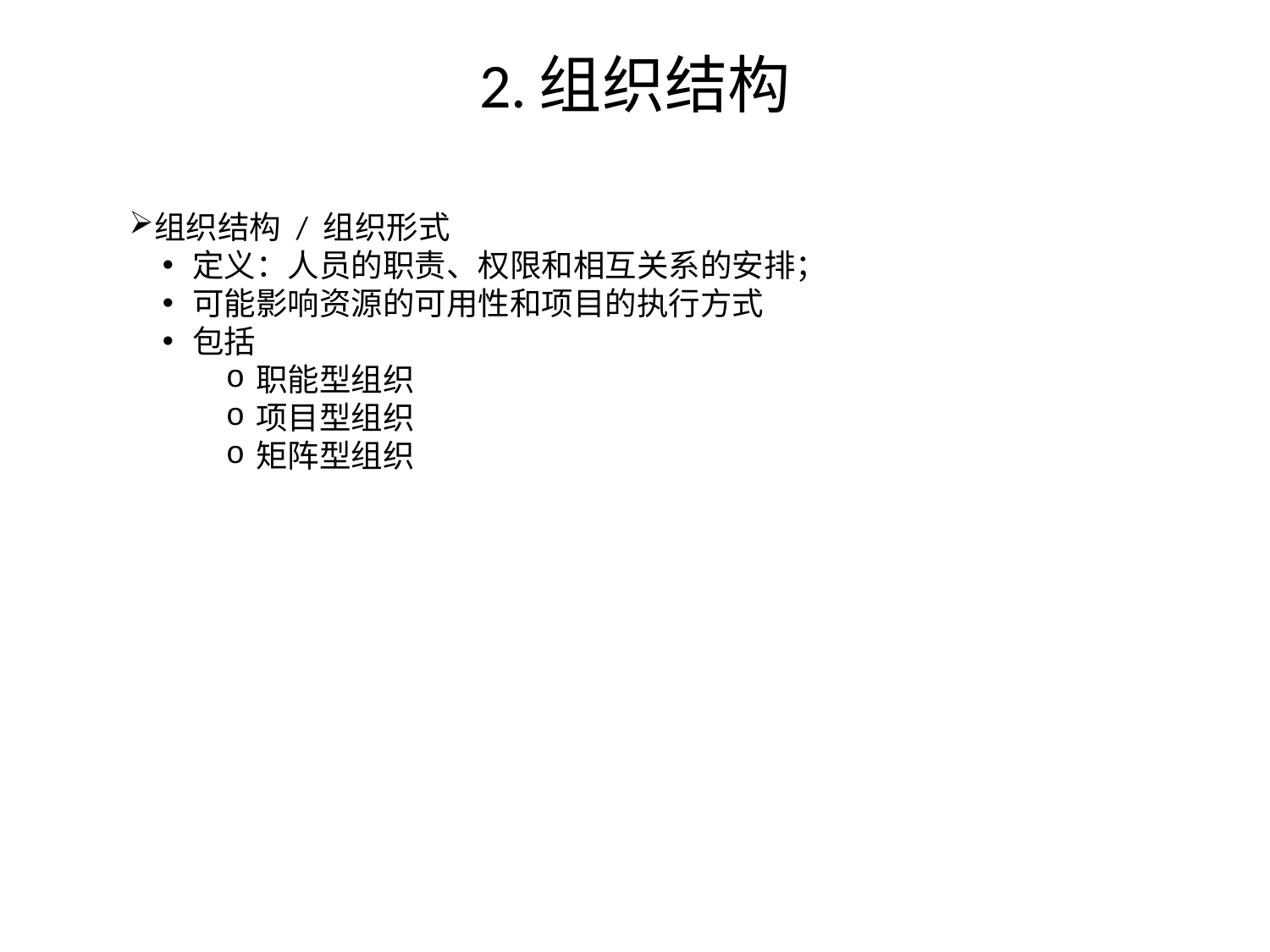

# 2.组织结构
组织结构 / 组织形式
定义：人员的职责、权限和相互关系的安排；
可能影响资源的可用性和项目的执行方式
包括
职能型组织
项目型组织
矩阵型组织